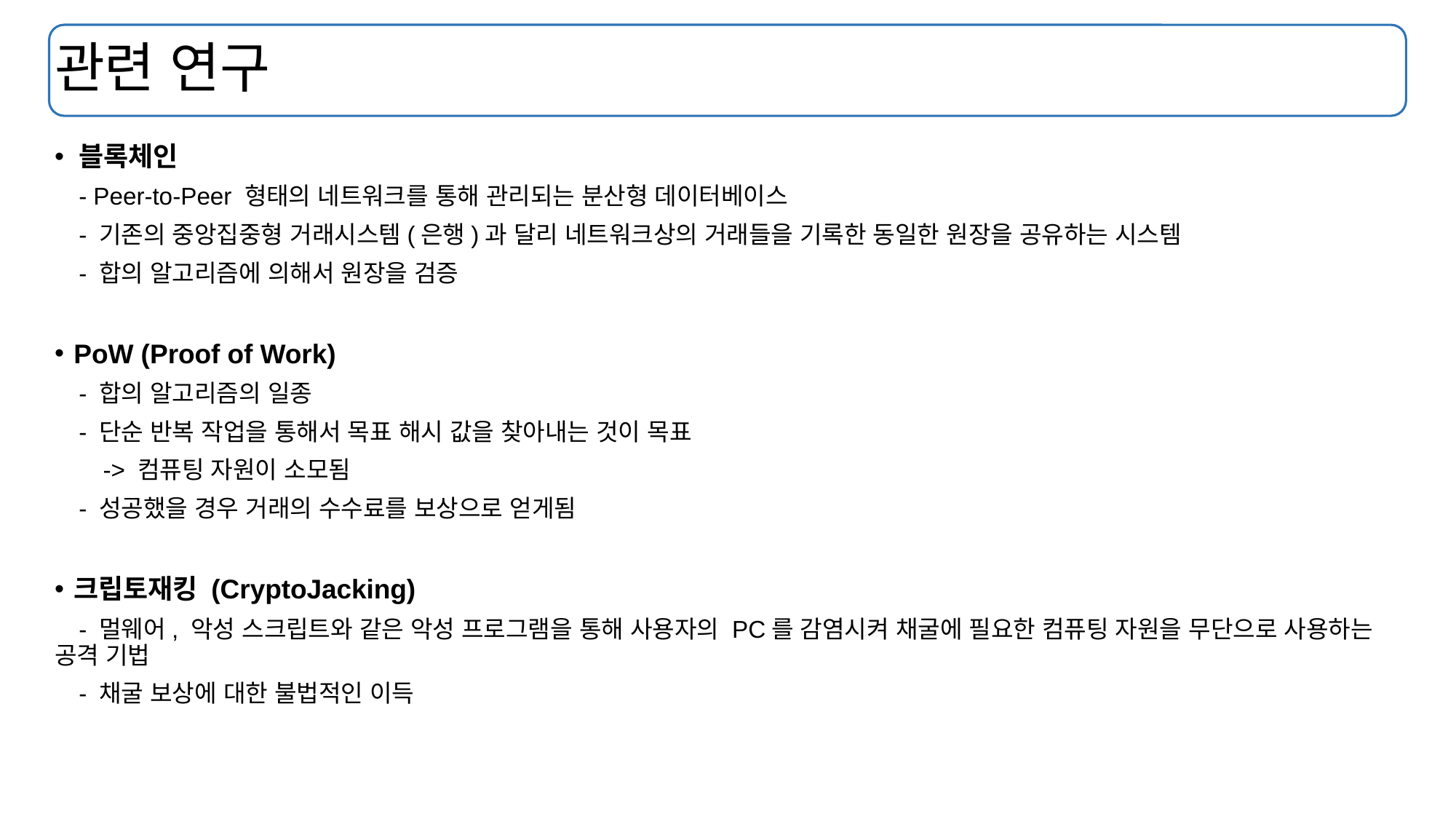

# 관련 연구
블록체인
- Peer-to-Peer 형태의 네트워크를 통해 관리되는 분산형 데이터베이스
- 기존의 중앙집중형 거래시스템(은행)과 달리 네트워크상의 거래들을 기록한 동일한 원장을 공유하는 시스템
- 합의 알고리즘에 의해서 원장을 검증

PoW (Proof of Work)
- 합의 알고리즘의 일종
- 단순 반복 작업을 통해서 목표 해시 값을 찾아내는 것이 목표
-> 컴퓨팅 자원이 소모됨
- 성공했을 경우 거래의 수수료를 보상으로 얻게됨

크립토재킹 (CryptoJacking)
- 멀웨어, 악성 스크립트와 같은 악성 프로그램을 통해 사용자의 PC를 감염시켜 채굴에 필요한 컴퓨팅 자원을 무단으로 사용하는 공격 기법
- 채굴 보상에 대한 불법적인 이득
4